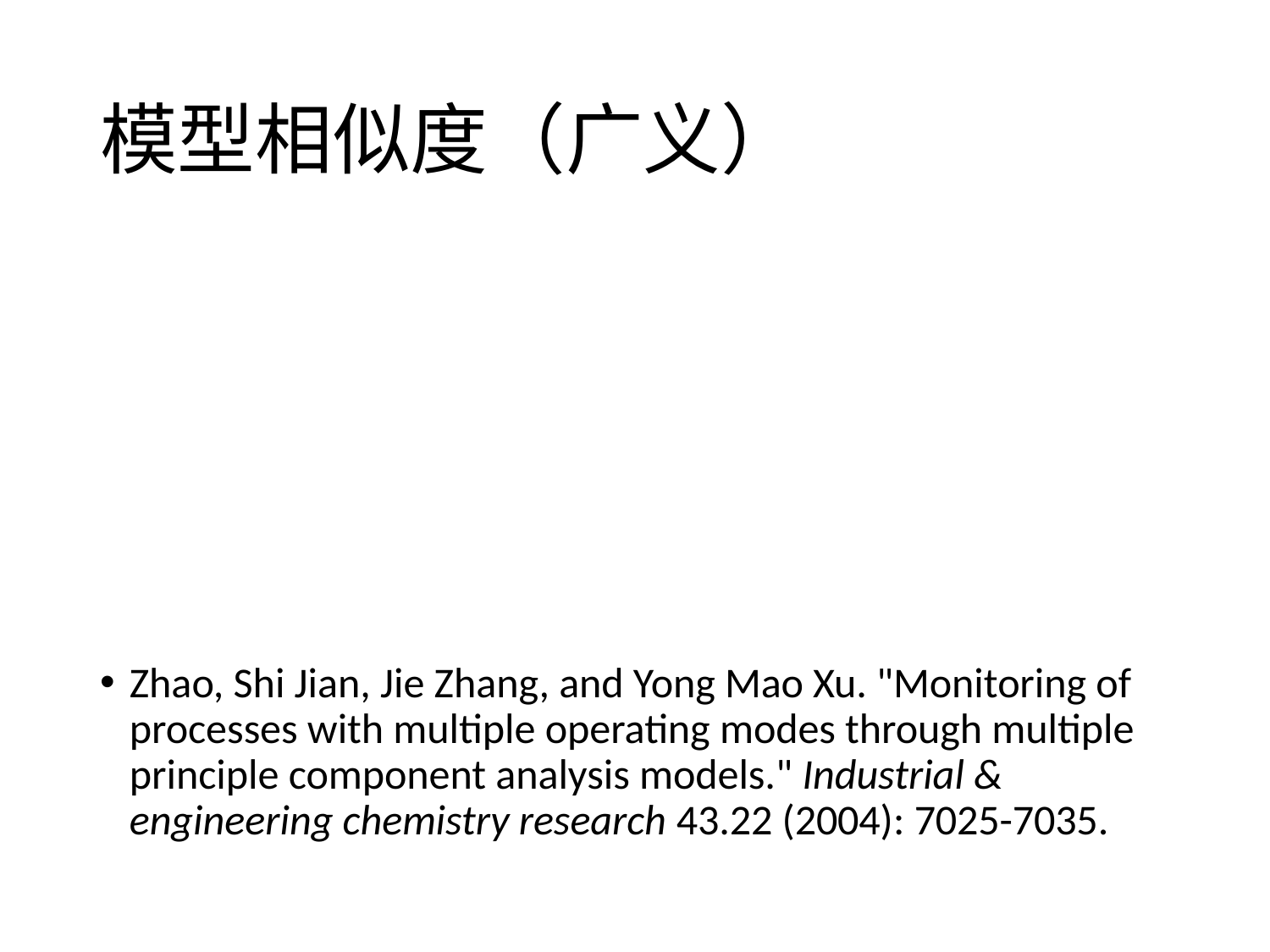

# 模型相似度（广义）
Zhao, Shi Jian, Jie Zhang, and Yong Mao Xu. "Monitoring of processes with multiple operating modes through multiple principle component analysis models." Industrial & engineering chemistry research 43.22 (2004): 7025-7035.